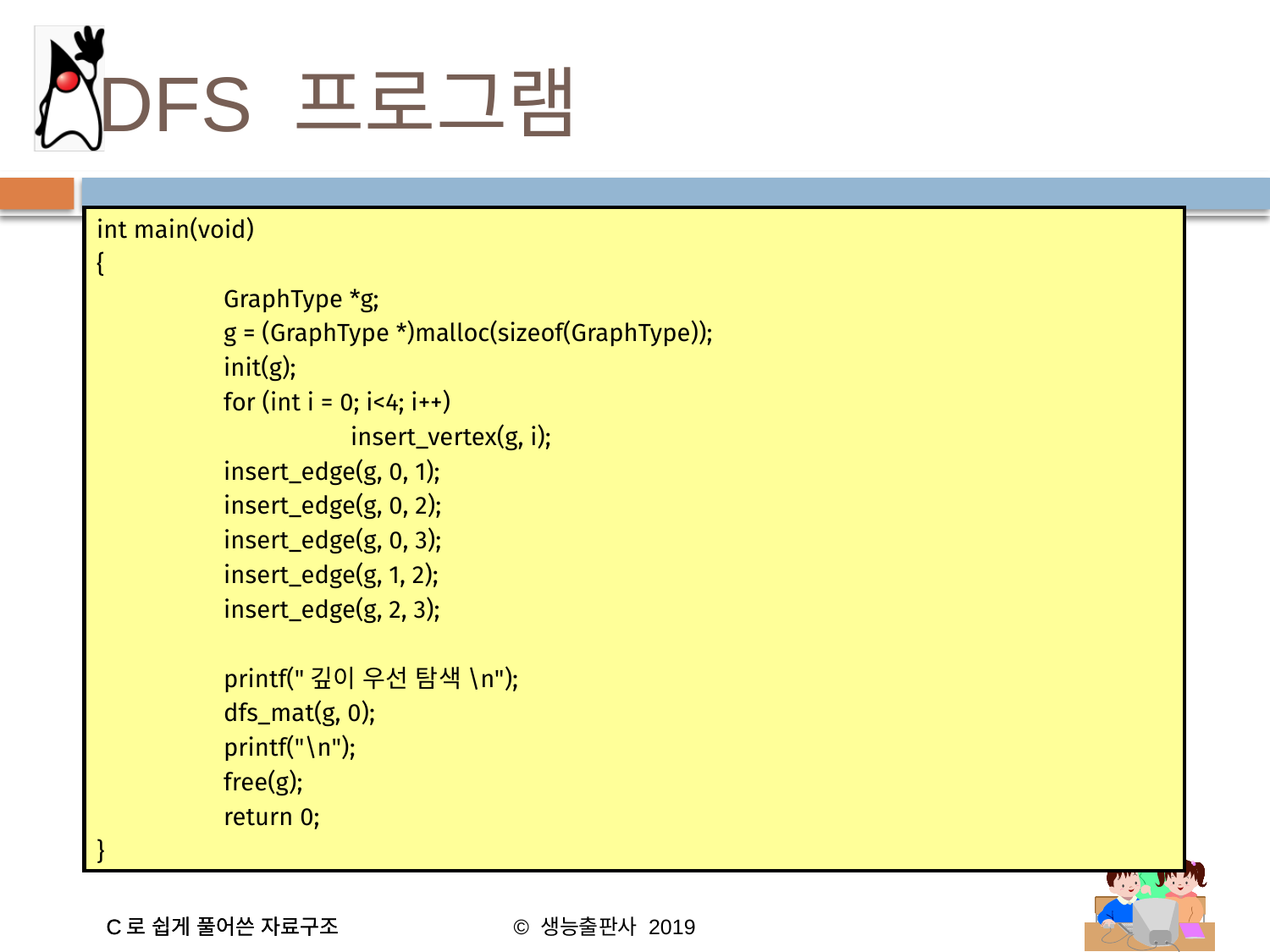

# DFS 프로그램
int main(void)
{
	GraphType *g;
	g = (GraphType *)malloc(sizeof(GraphType));
	init(g);
	for (int i = 0; i<4; i++)
		insert_vertex(g, i);
	insert_edge(g, 0, 1);
	insert_edge(g, 0, 2);
	insert_edge(g, 0, 3);
	insert_edge(g, 1, 2);
	insert_edge(g, 2, 3);

	printf("깊이 우선 탐색\n");
	dfs_mat(g, 0);
	printf("\n");
	free(g);
	return 0;
}